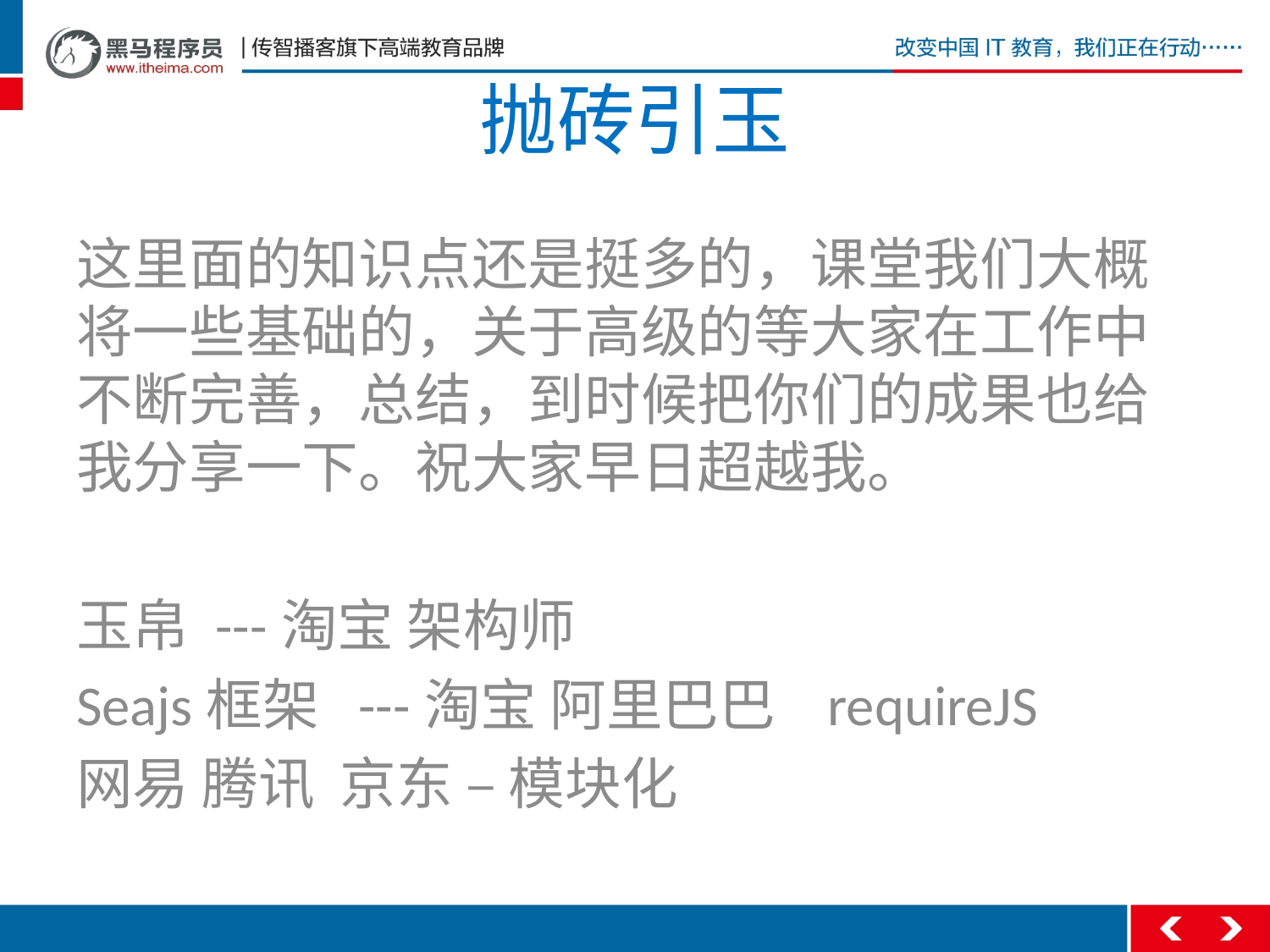

# 抛砖引玉
这里面的知识点还是挺多的，课堂我们大概将一些基础的，关于高级的等大家在工作中不断完善，总结，到时候把你们的成果也给我分享一下。祝大家早日超越我。

玉帛 ---淘宝 架构师
Seajs框架  ---淘宝 阿里巴巴   requireJS
网易 腾讯  京东 – 模块化